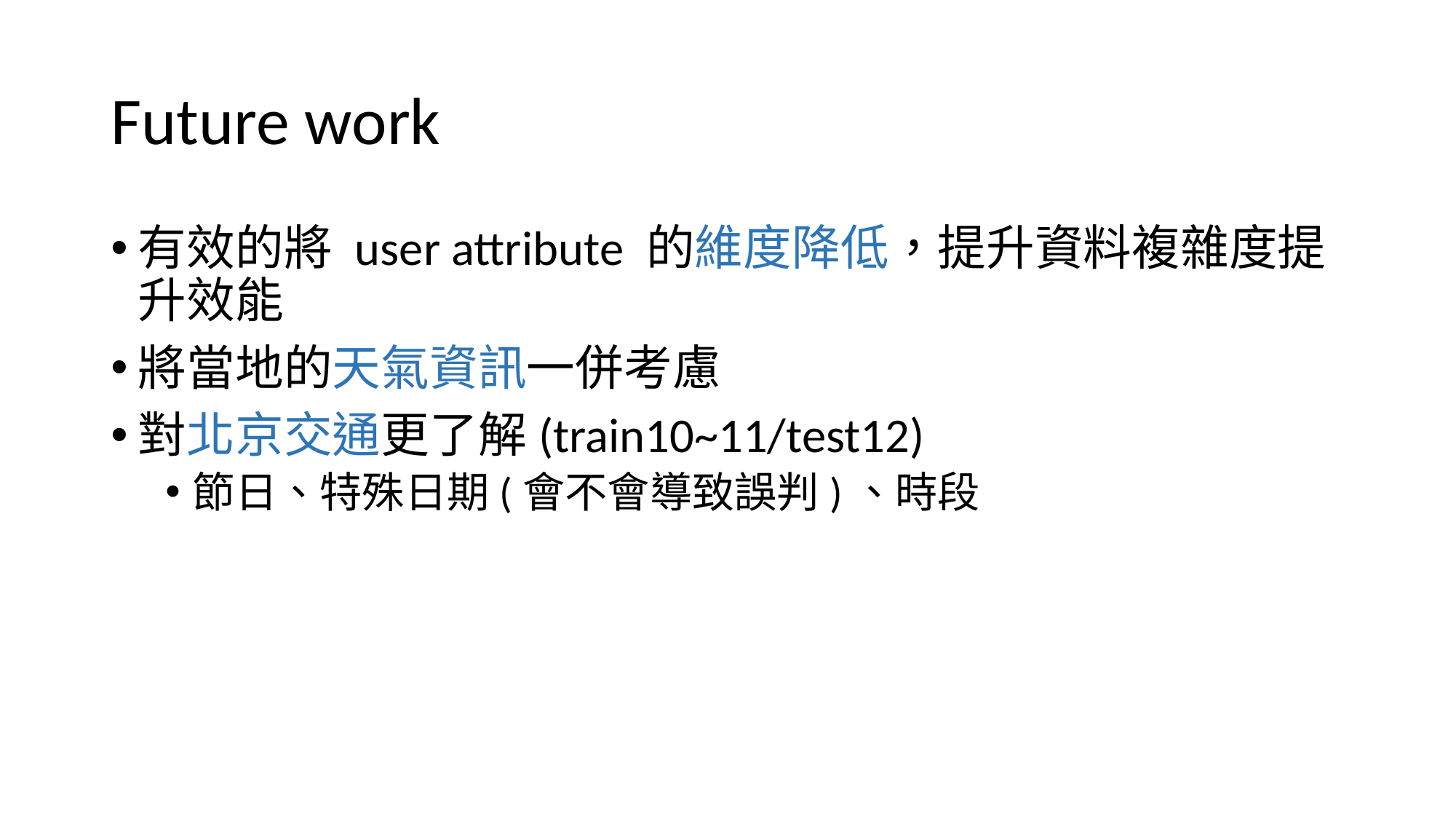

# Future work
有效的將 user attribute 的維度降低，提升資料複雜度提升效能
將當地的天氣資訊一併考慮
對北京交通更了解(train10~11/test12)
節日、特殊日期(會不會導致誤判)、時段